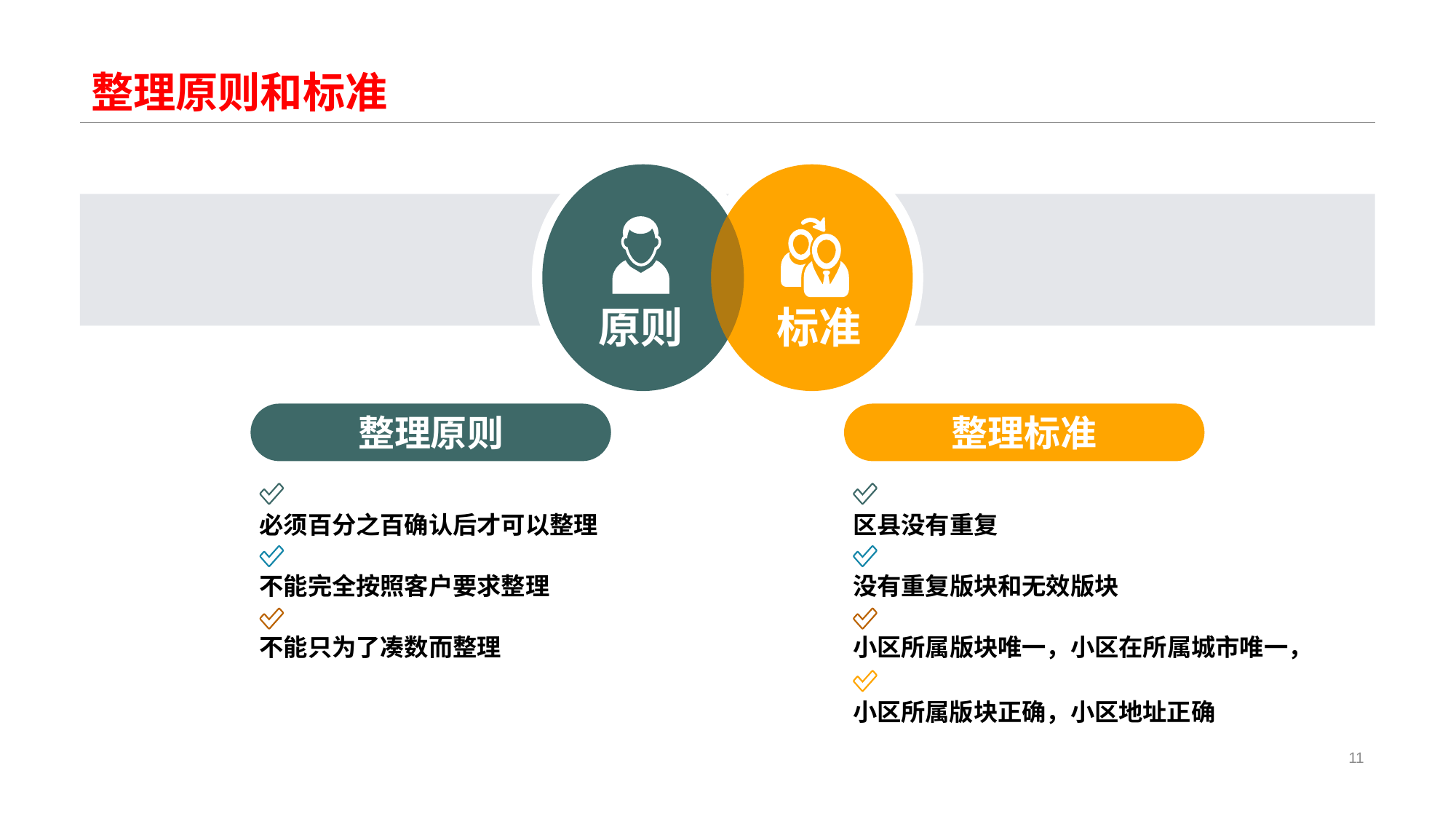

# 整理原则和标准

标准
原则

整理原则

必须百分之百确认后才可以整理

不能完全按照客户要求整理

不能只为了凑数而整理
整理标准

区县没有重复

没有重复版块和无效版块

小区所属版块唯一，小区在所属城市唯一，

小区所属版块正确，小区地址正确
11